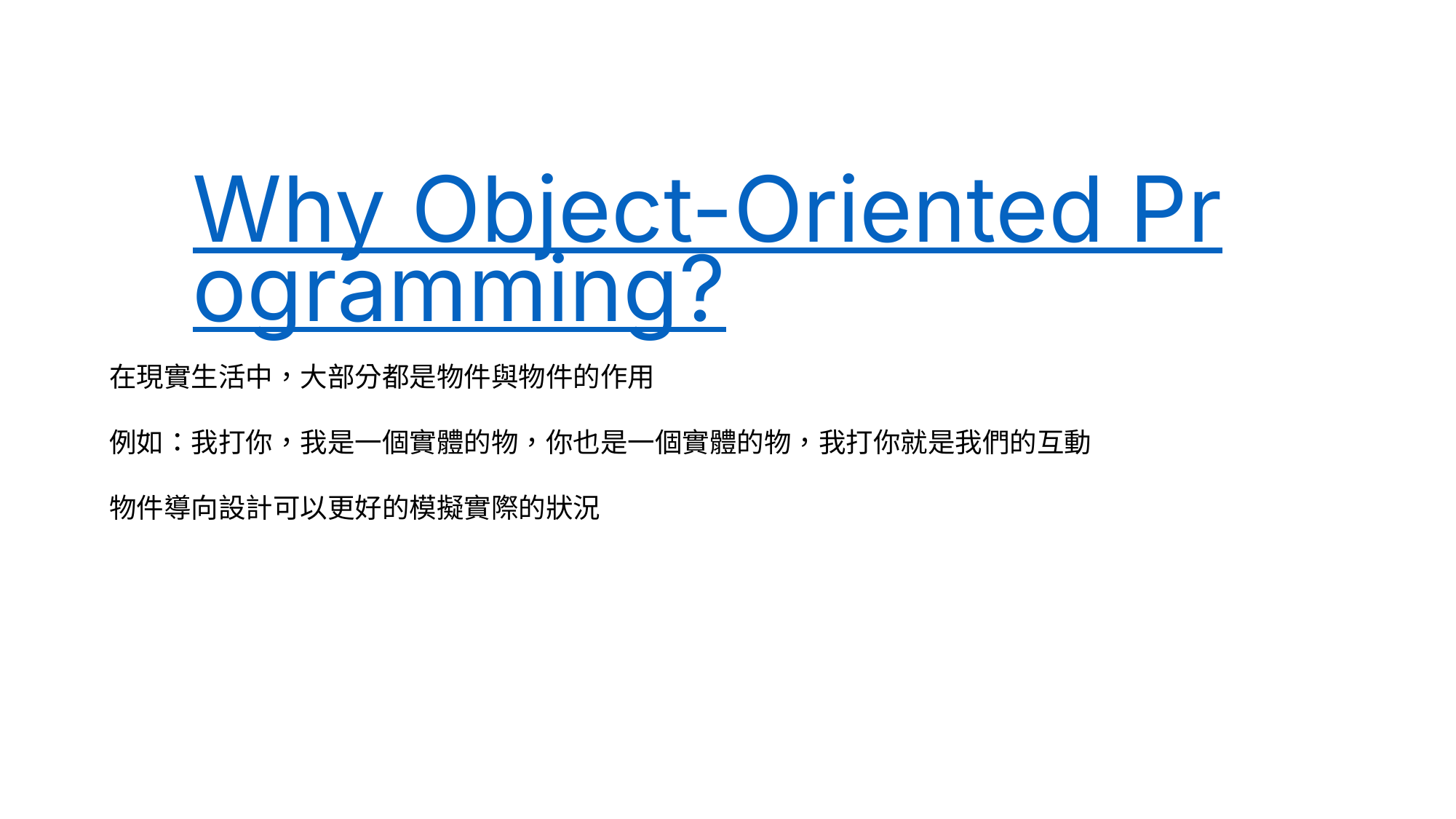

# Why Object-Oriented Programming?
在現實生活中，大部分都是物件與物件的作用

例如：我打你，我是一個實體的物，你也是一個實體的物，我打你就是我們的互動

物件導向設計可以更好的模擬實際的狀況